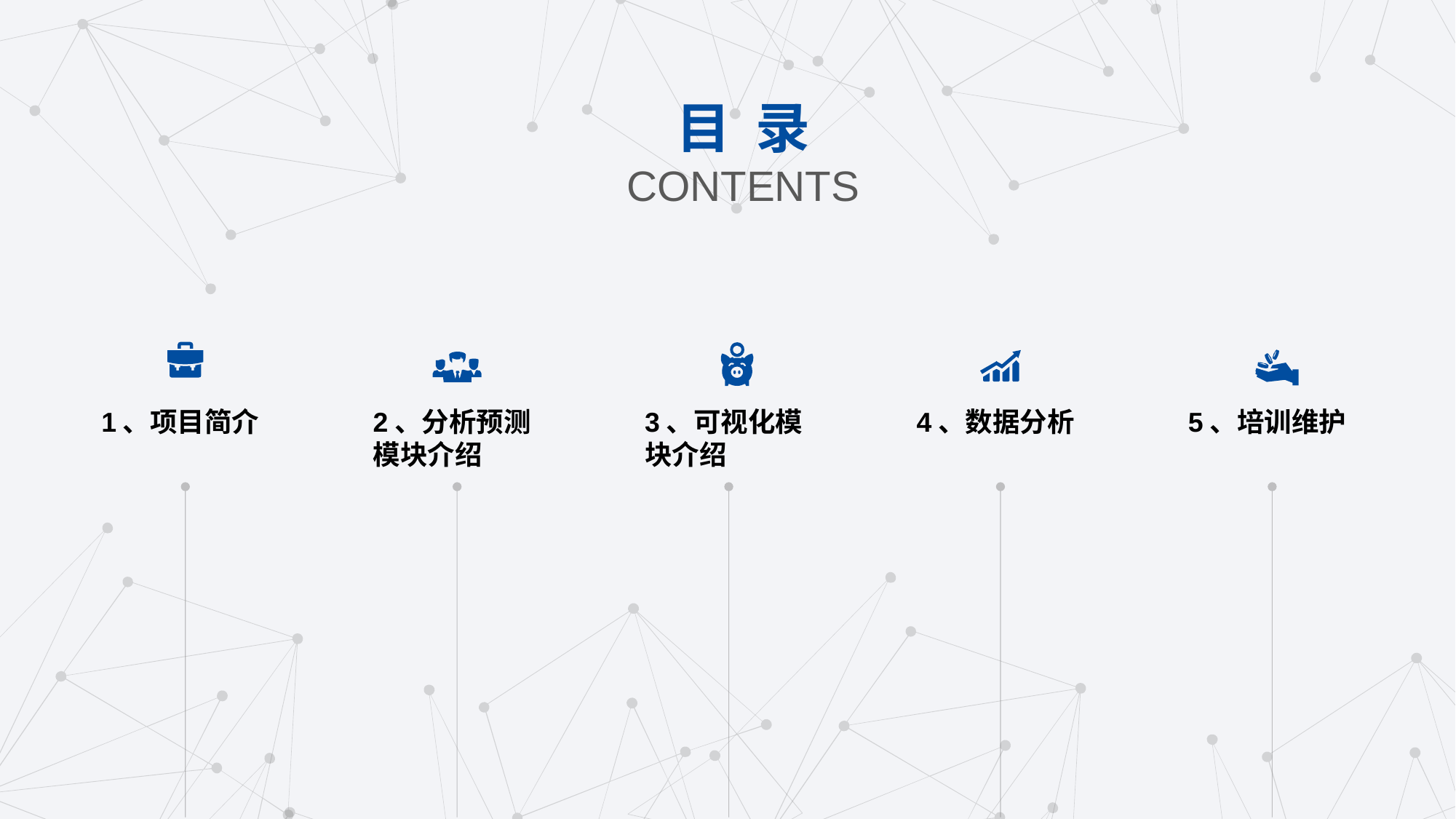

目  录
CONTENTS

1、项目简介
2、分析预测模块介绍
3、可视化模块介绍
4、数据分析
5、培训维护